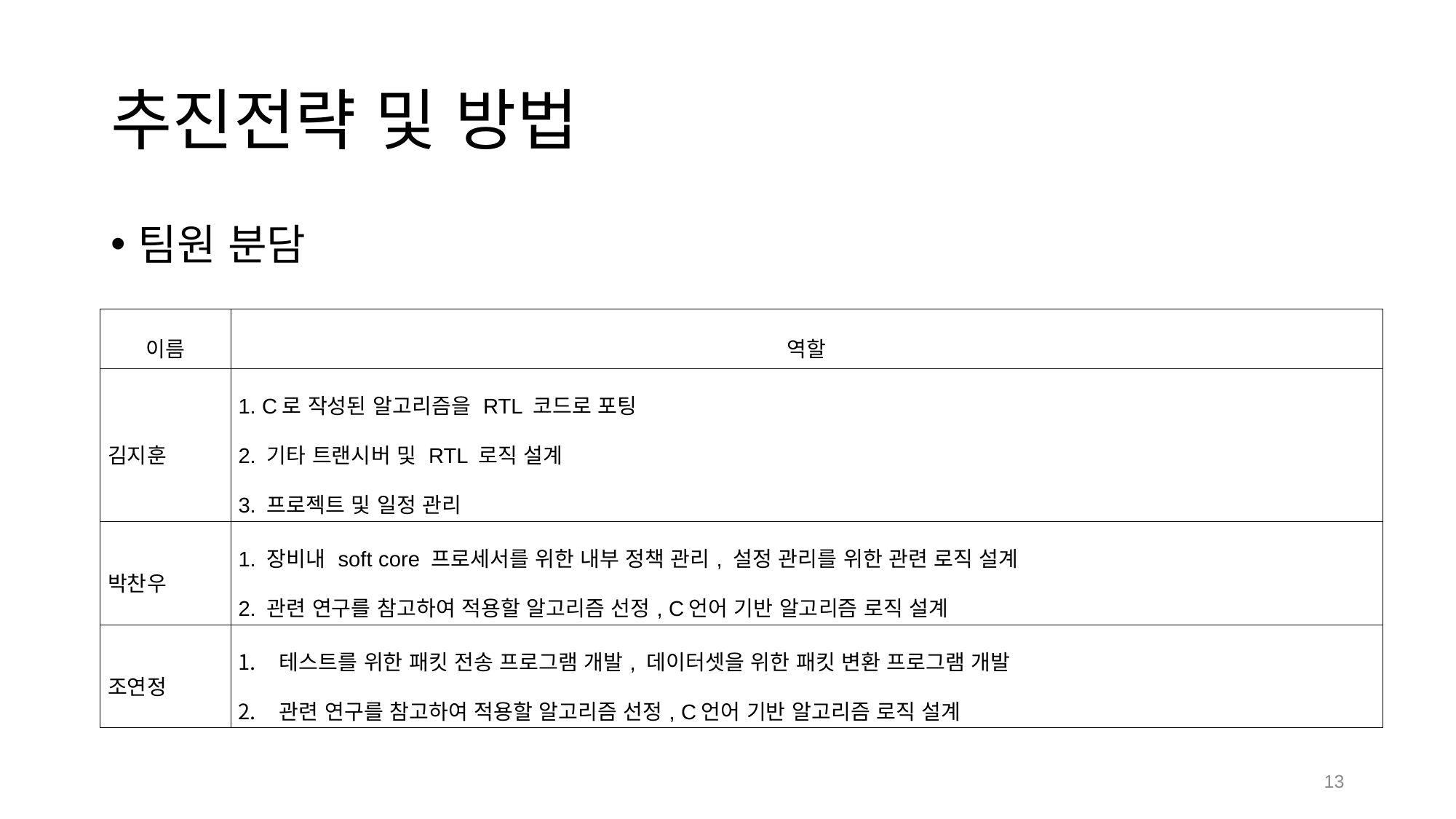

# 추진전략 및 방법
팀원 분담
| 이름 | 역할 |
| --- | --- |
| 김지훈 | 1. C로 작성된 알고리즘을 RTL 코드로 포팅 2. 기타 트랜시버 및 RTL 로직 설계 3. 프로젝트 및 일정 관리 |
| 박찬우 | 1. 장비내 soft core 프로세서를 위한 내부 정책 관리, 설정 관리를 위한 관련 로직 설계 2. 관련 연구를 참고하여 적용할 알고리즘 선정, C언어 기반 알고리즘 로직 설계 |
| 조연정 | 테스트를 위한 패킷 전송 프로그램 개발, 데이터셋을 위한 패킷 변환 프로그램 개발 관련 연구를 참고하여 적용할 알고리즘 선정, C언어 기반 알고리즘 로직 설계 |
13